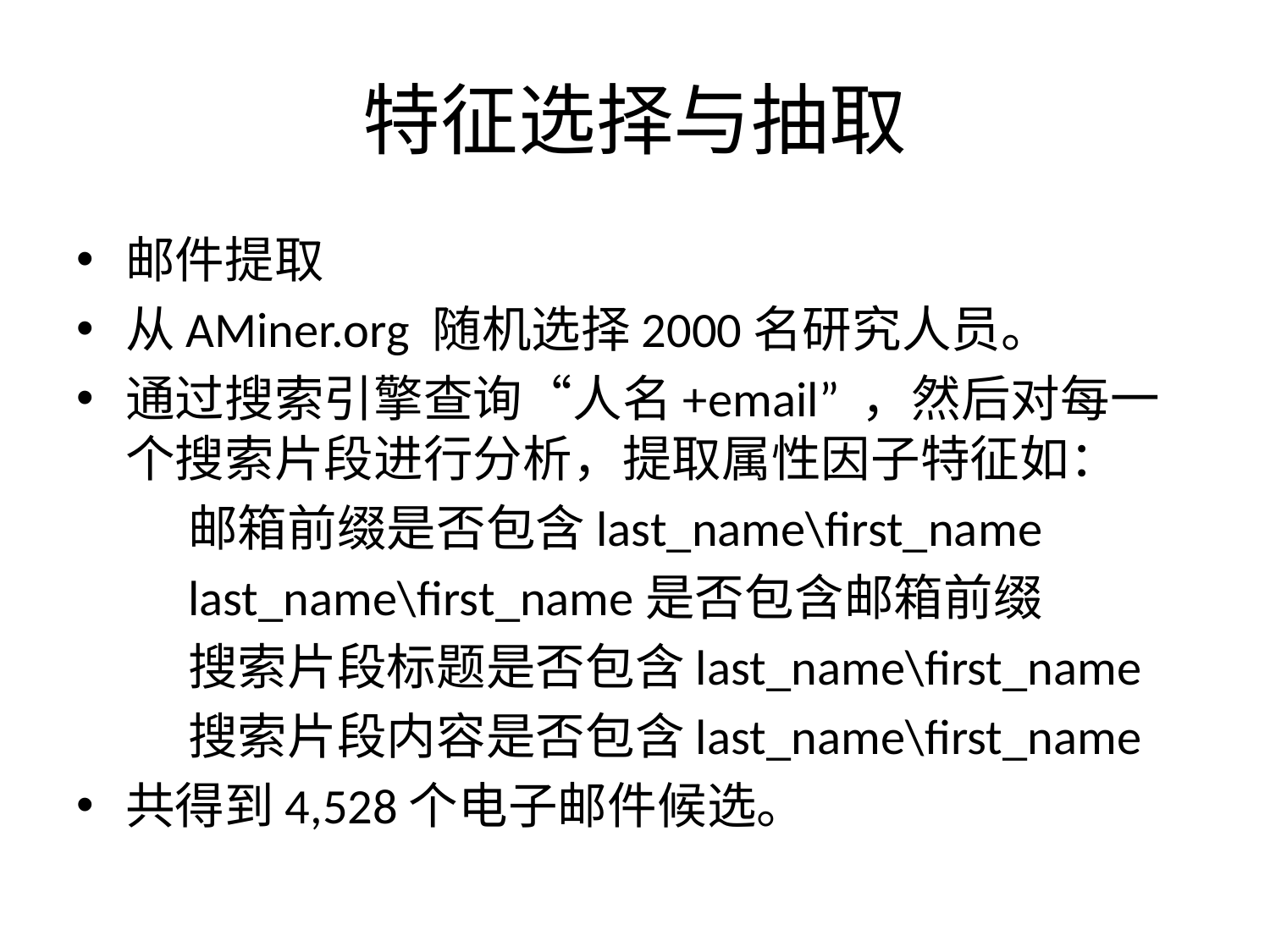

# 特征选择与抽取
邮件提取
从AMiner.org 随机选择2000名研究人员。
通过搜索引擎查询“人名+email” ，然后对每一个搜索片段进行分析，提取属性因子特征如：
	邮箱前缀是否包含last_name\first_name
	last_name\first_name是否包含邮箱前缀
	搜索片段标题是否包含last_name\first_name
	搜索片段内容是否包含last_name\first_name
共得到4,528个电子邮件候选。